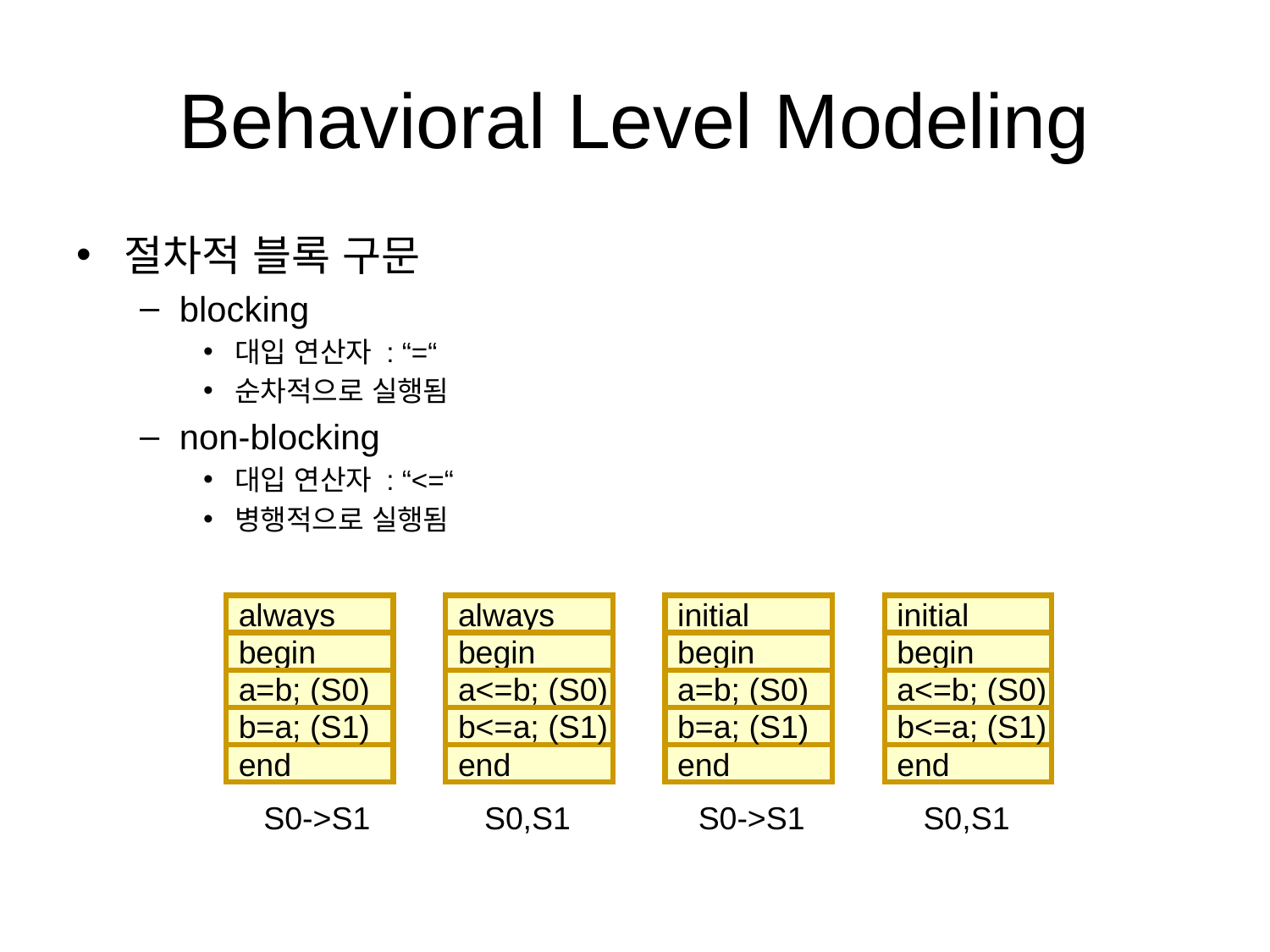

# Behavioral Level Modeling
절차적 블록 구문
blocking
대입 연산자 : “=“
순차적으로 실행됨
non-blocking
대입 연산자 : “<=“
병행적으로 실행됨

always
always
initial
initial
begin
begin
begin
begin
a=b; (S0)
a<=b; (S0)
a=b; (S0)
a<=b; (S0)
b=a; (S1)
b<=a; (S1)
b=a; (S1)
b<=a; (S1)
end
end
end
end
S0->S1
S0,S1
S0->S1
S0,S1